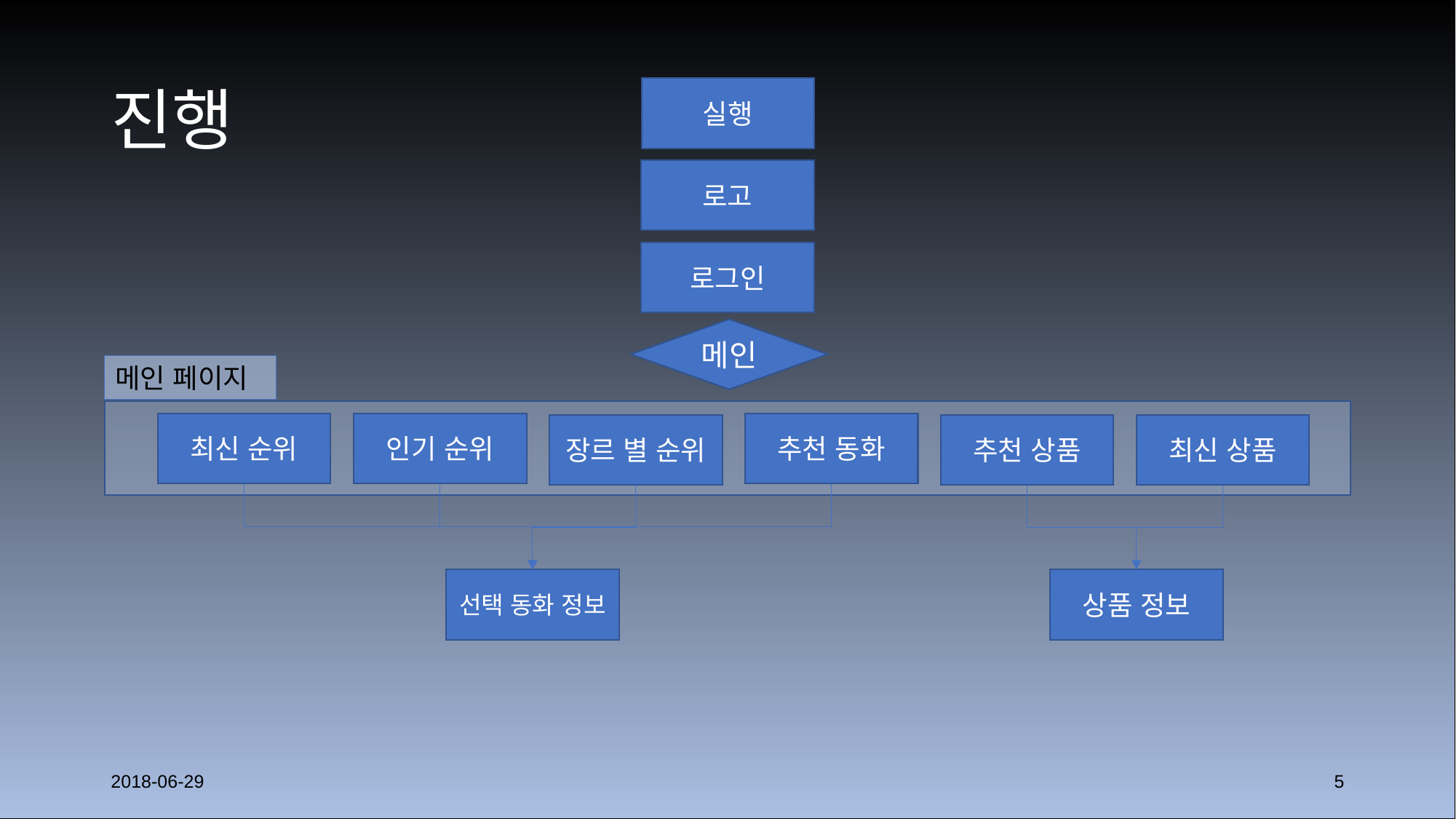

# 진행
실행
로고
로그인
메인
메인 페이지

최신 순위
인기 순위
추천 동화
장르 별 순위
추천 상품
최신 상품
선택 동화 정보
상품 정보
2018-06-29
5